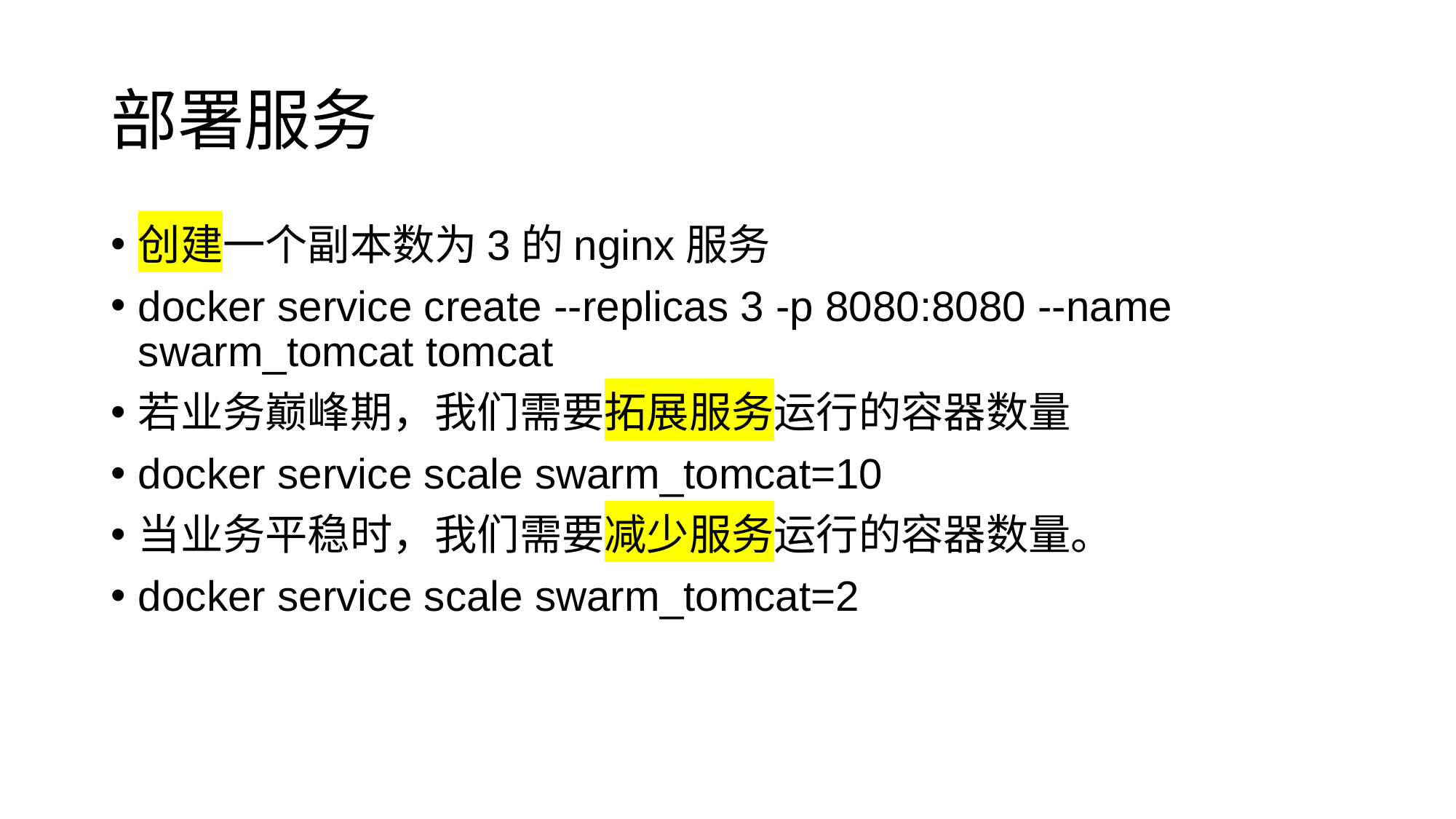

# 部署服务
创建一个副本数为3的nginx服务
docker service create --replicas 3 -p 8080:8080 --name swarm_tomcat tomcat
若业务巅峰期，我们需要拓展服务运行的容器数量
docker service scale swarm_tomcat=10
当业务平稳时，我们需要减少服务运行的容器数量。
docker service scale swarm_tomcat=2